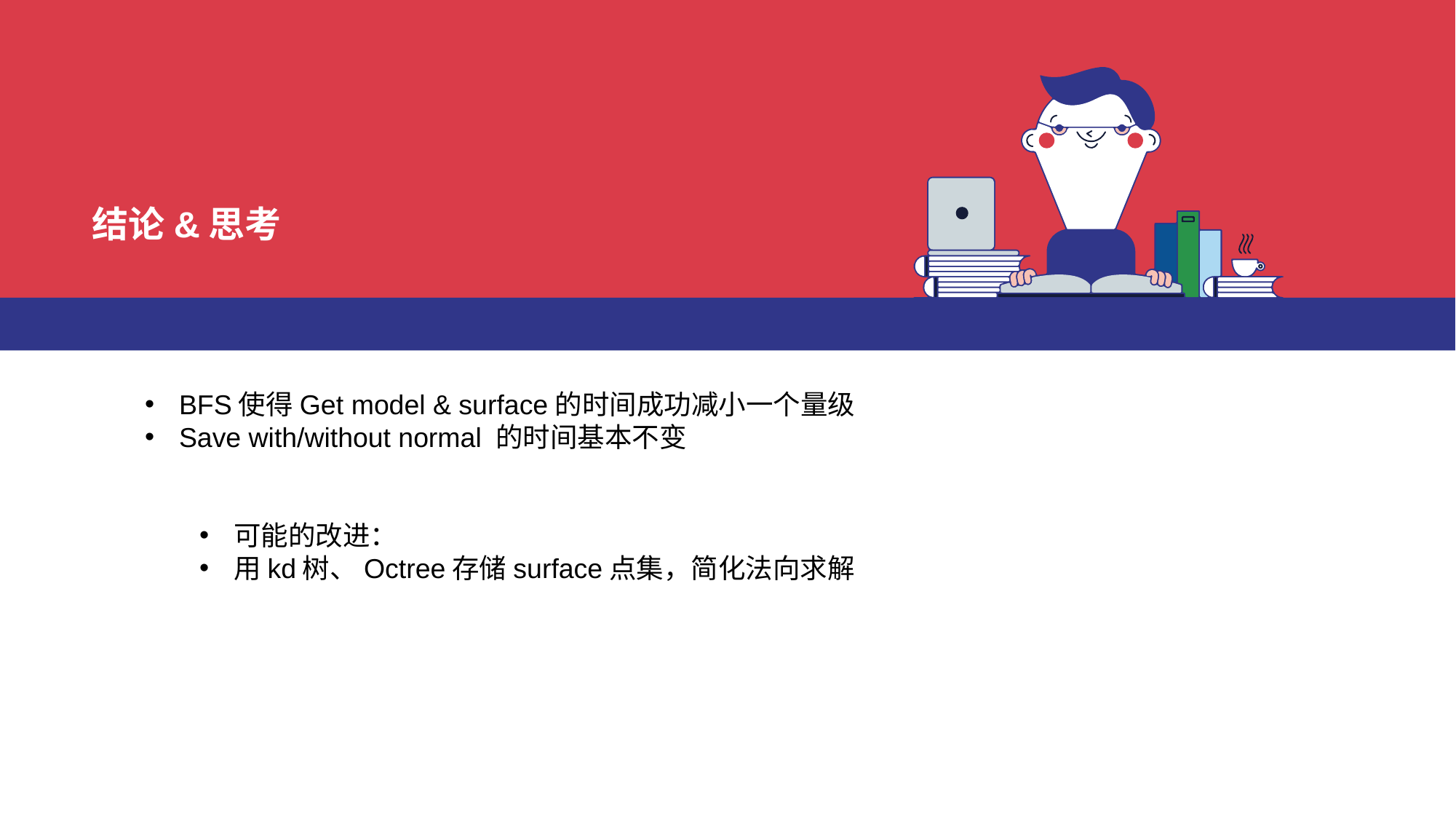

# 结论&思考
BFS使得Get model & surface的时间成功减小一个量级
Save with/without normal 的时间基本不变

可能的改进：
用kd树、Octree存储surface点集，简化法向求解